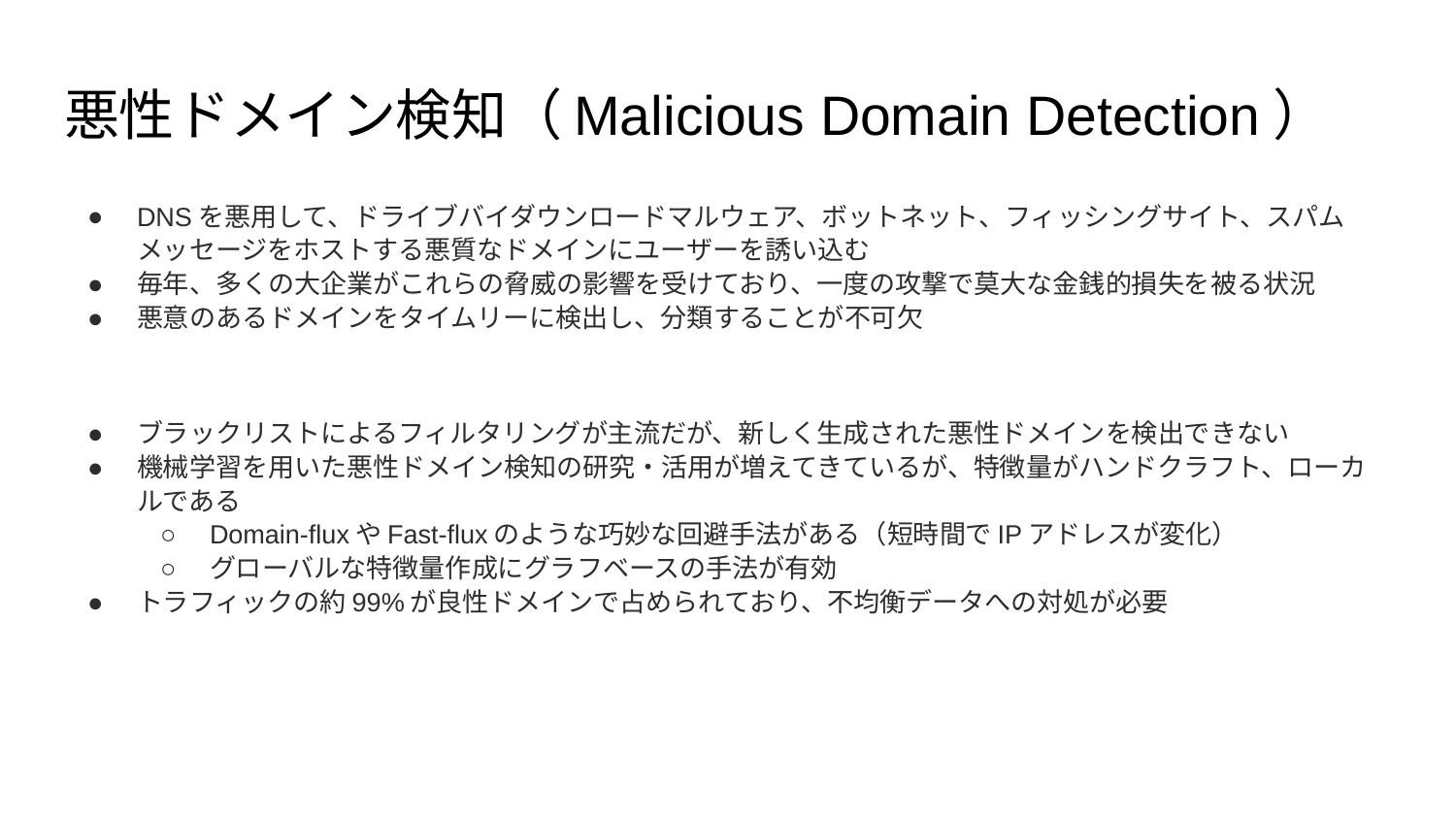

# 悪性ドメイン検知（Malicious Domain Detection）
DNSを悪用して、ドライブバイダウンロードマルウェア、ボットネット、フィッシングサイト、スパムメッセージをホストする悪質なドメインにユーザーを誘い込む
毎年、多くの大企業がこれらの脅威の影響を受けており、一度の攻撃で莫大な金銭的損失を被る状況
悪意のあるドメインをタイムリーに検出し、分類することが不可欠

ブラックリストによるフィルタリングが主流だが、新しく生成された悪性ドメインを検出できない
機械学習を用いた悪性ドメイン検知の研究・活用が増えてきているが、特徴量がハンドクラフト、ローカルである
Domain-fluxやFast-fluxのような巧妙な回避手法がある（短時間でIPアドレスが変化）
グローバルな特徴量作成にグラフベースの手法が有効
トラフィックの約99%が良性ドメインで占められており、不均衡データへの対処が必要